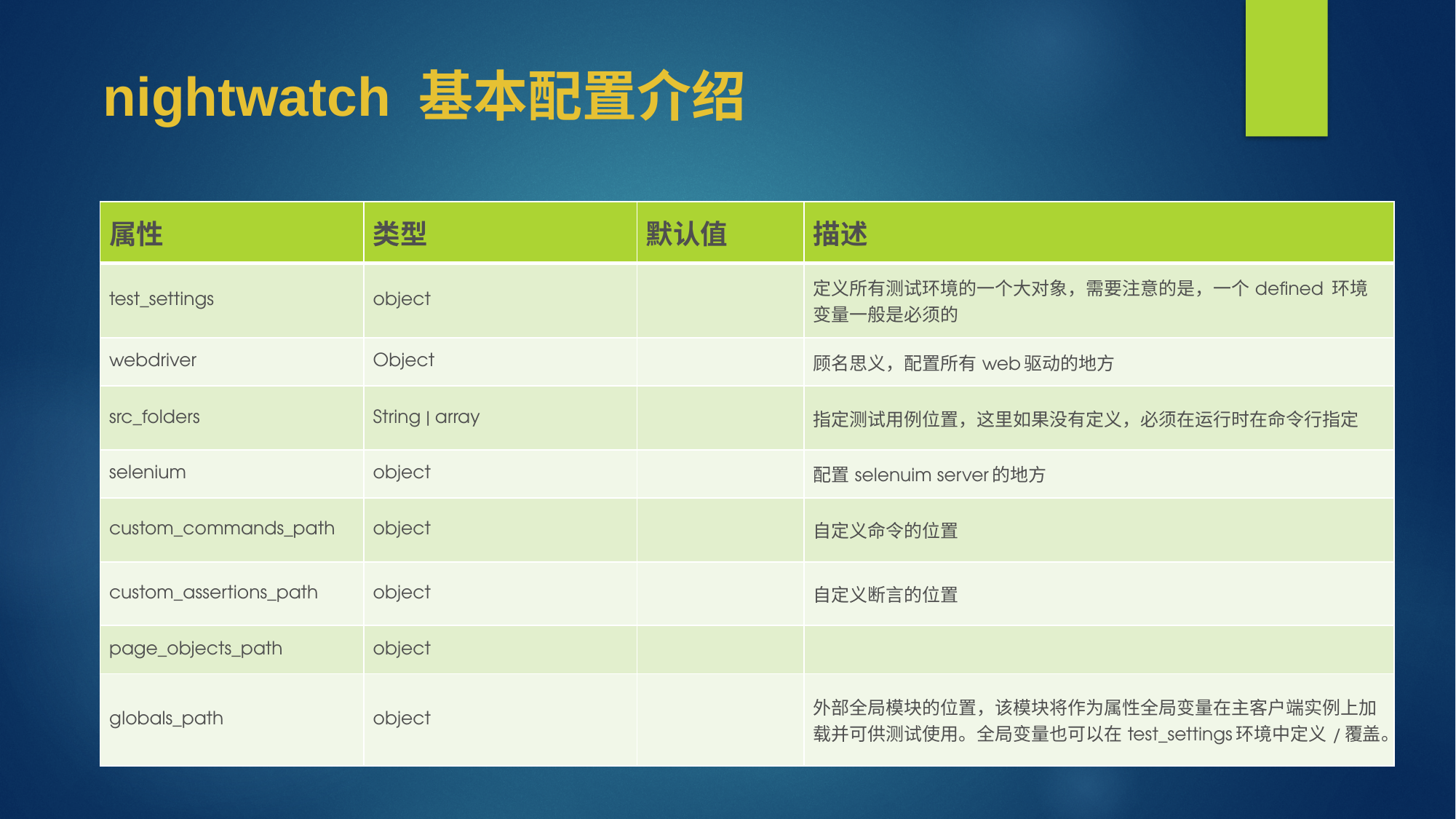

nightwatch 基本配置介绍
| 属性 | 类型 | 默认值 | 描述 |
| --- | --- | --- | --- |
| test\_settings | object |  | 定义所有测试环境的一个大对象，需要注意的是，一个defined 环境变量一般是必须的 |
| webdriver | Object |  | 顾名思义，配置所有web驱动的地方 |
| src\_folders | String | array |  | 指定测试用例位置，这里如果没有定义，必须在运行时在命令行指定 |
| selenium | object |  | 配置selenuim server的地方 |
| custom\_commands\_path | object |  | 自定义命令的位置 |
| custom\_assertions\_path | object |  | 自定义断言的位置 |
| page\_objects\_path | object |  |  |
| globals\_path | object |  | 外部全局模块的位置，该模块将作为属性全局变量在主客户端实例上加载并可供测试使用。全局变量也可以在test\_settings环境中定义/覆盖。 |